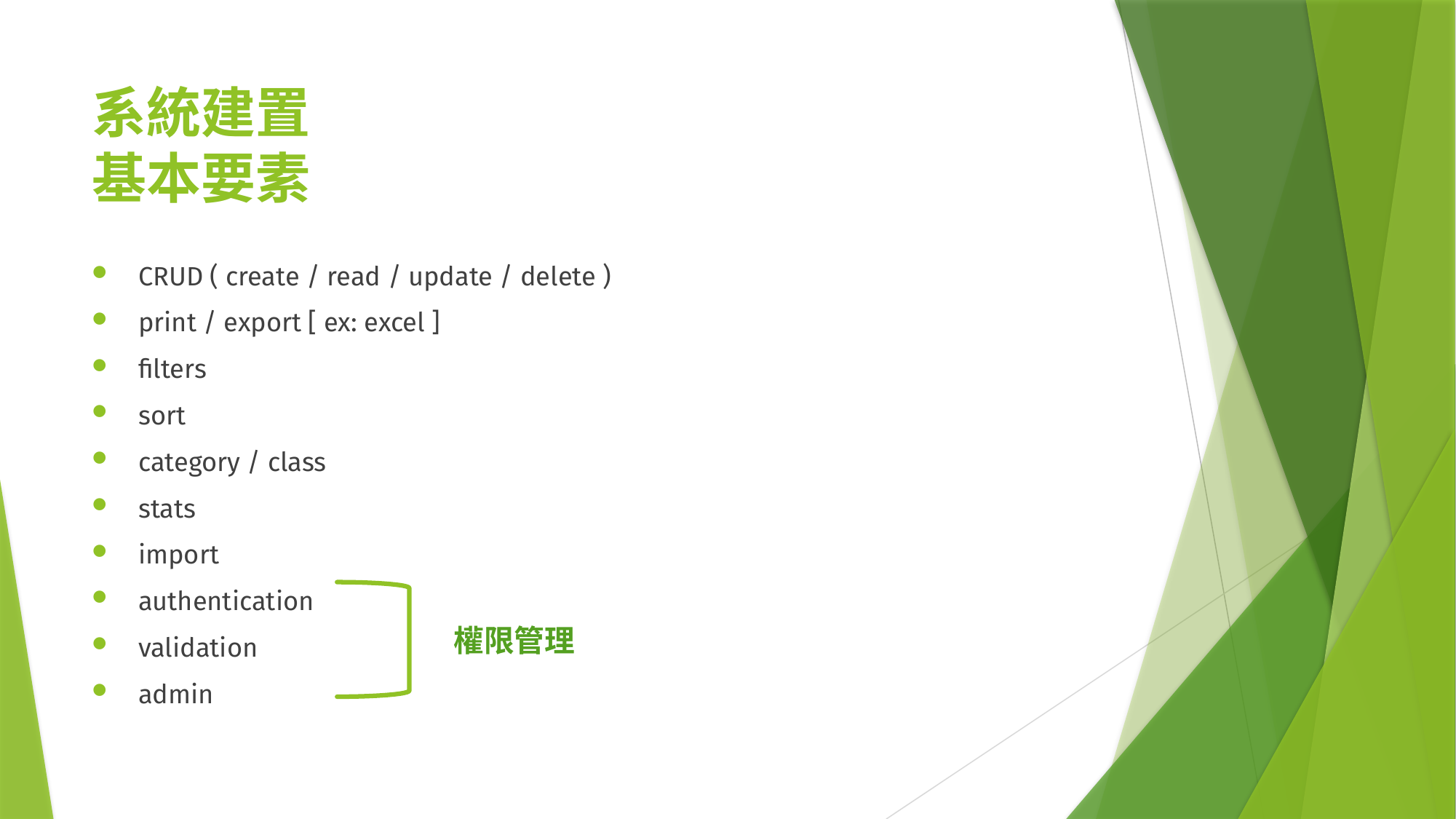

# 系統建置 基本要素
 CRUD ( create / read / update / delete )
 print / export [ ex: excel ]
 filters
 sort
 category / class
 stats
 import
 authentication
 validation
 admin

權限管理